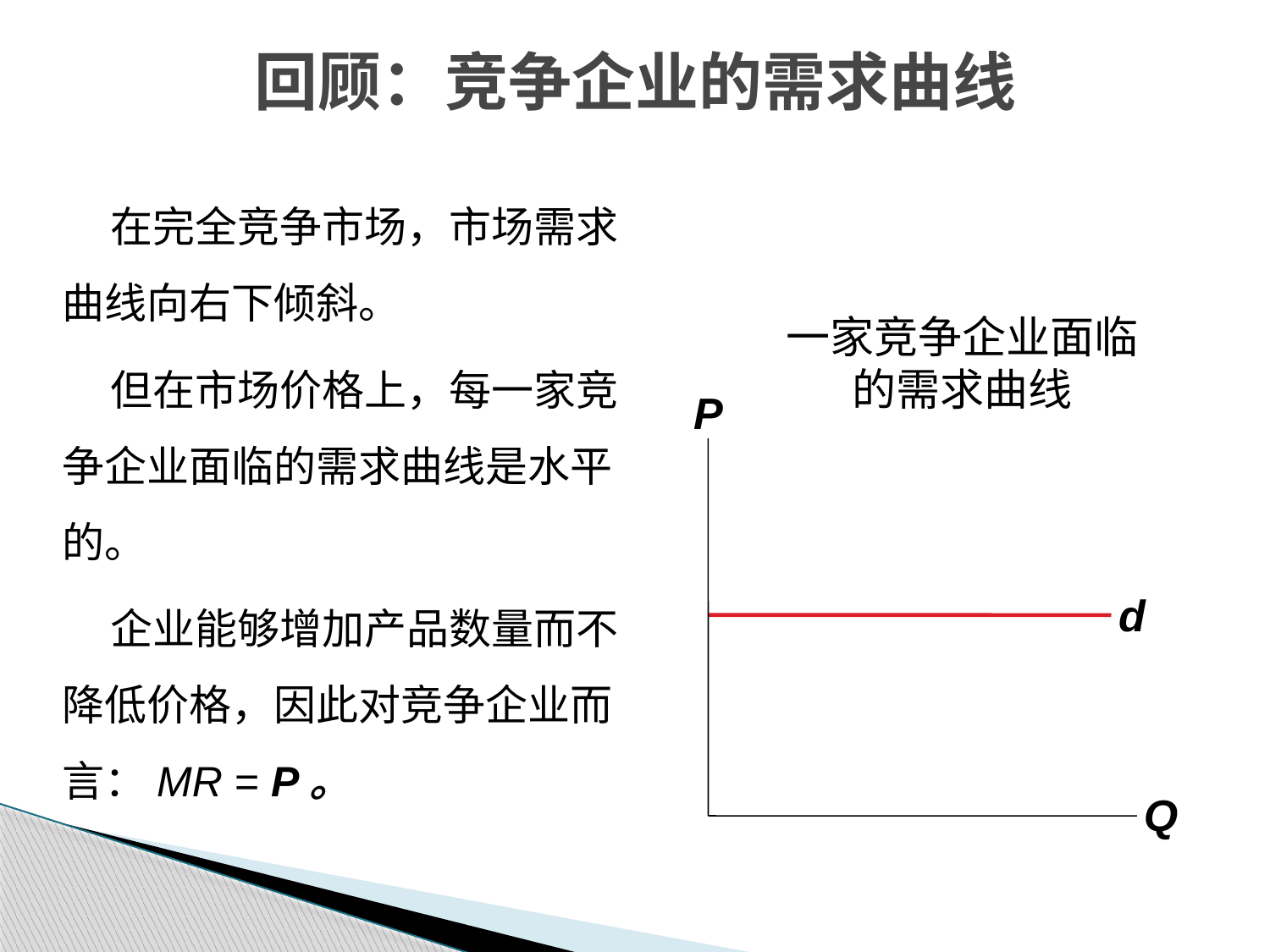

回顾：竞争企业的需求曲线
    在完全竞争市场，市场需求曲线向右下倾斜。
    但在市场价格上，每一家竞争企业面临的需求曲线是水平的。
    企业能够增加产品数量而不降低价格，因此对竞争企业而言：MR = P。
一家竞争企业面临的需求曲线
P

Q
d